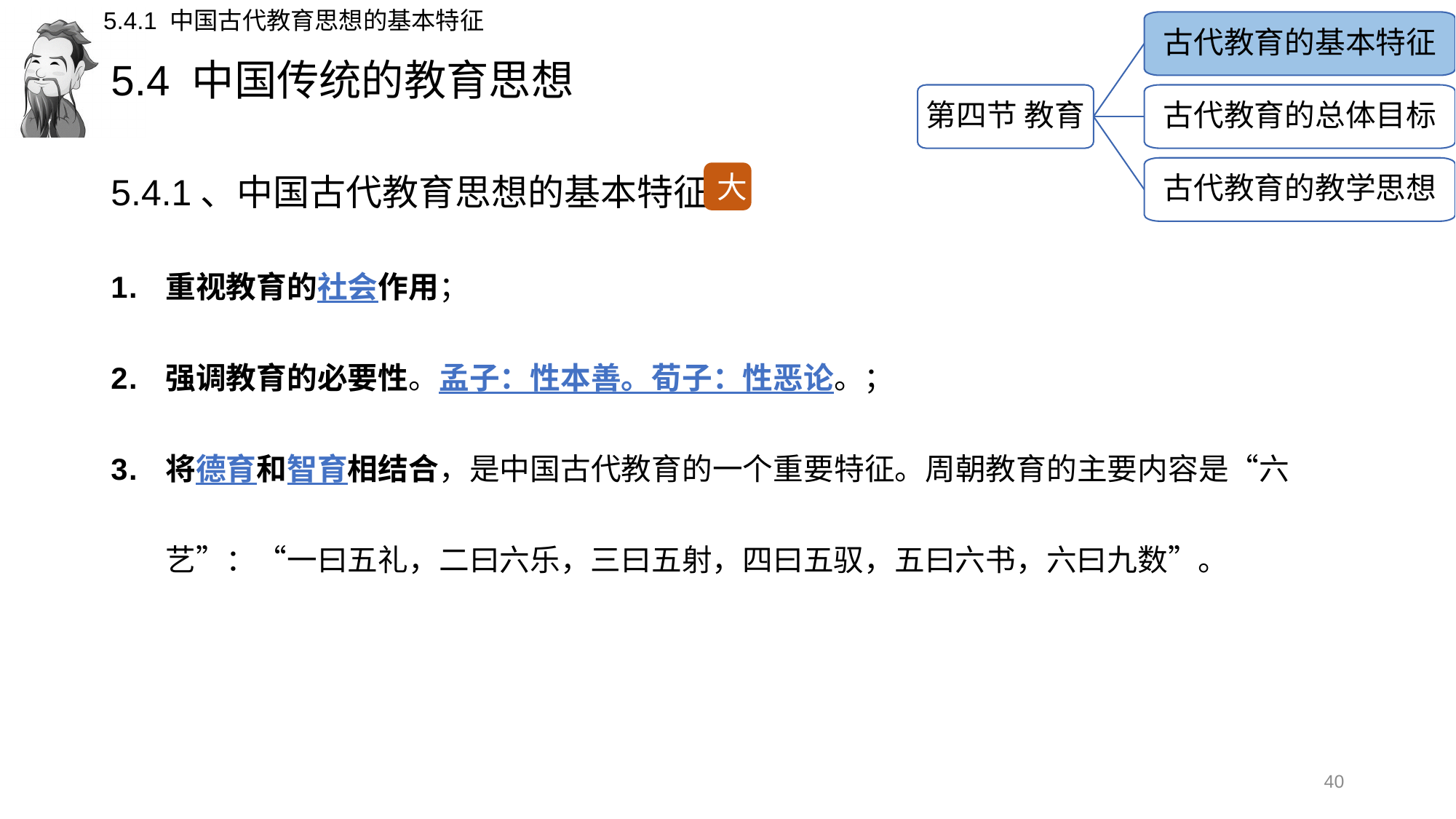

5.4.1 中国古代教育思想的基本特征
古代教育的基本特征
# 5.4 中国传统的教育思想

第四节 教育
古代教育的总体目标

5.4.1、中国古代教育思想的基本特征★
重视教育的社会作用；
强调教育的必要性。孟子：性本善。荀子：性恶论。；
将德育和智育相结合，是中国古代教育的一个重要特征。周朝教育的主要内容是“六艺”：“一曰五礼，二曰六乐，三曰五射，四曰五驭，五曰六书，六曰九数”。

古代教育的教学思想
大
40